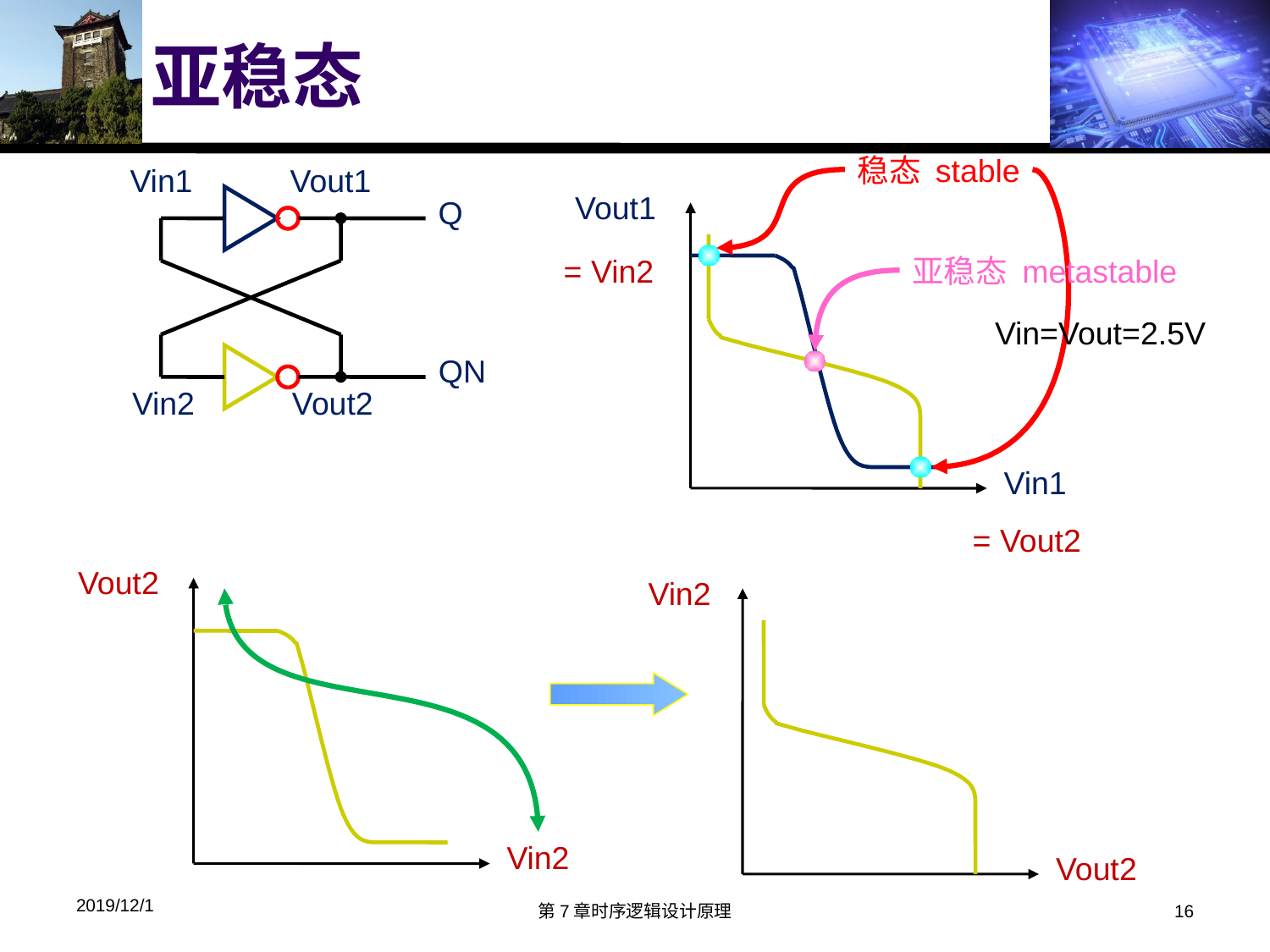

亚稳态
稳态 stable

Vin1           Vout1
Q

QN

Vin2           Vout2
Vout1

Vin1
= Vin2

= Vout2
亚稳态 metastable

Vin=Vout=2.5V
Vout2

Vin2
Vin2

Vout2

2019/12/1
第7章时序逻辑设计原理
16